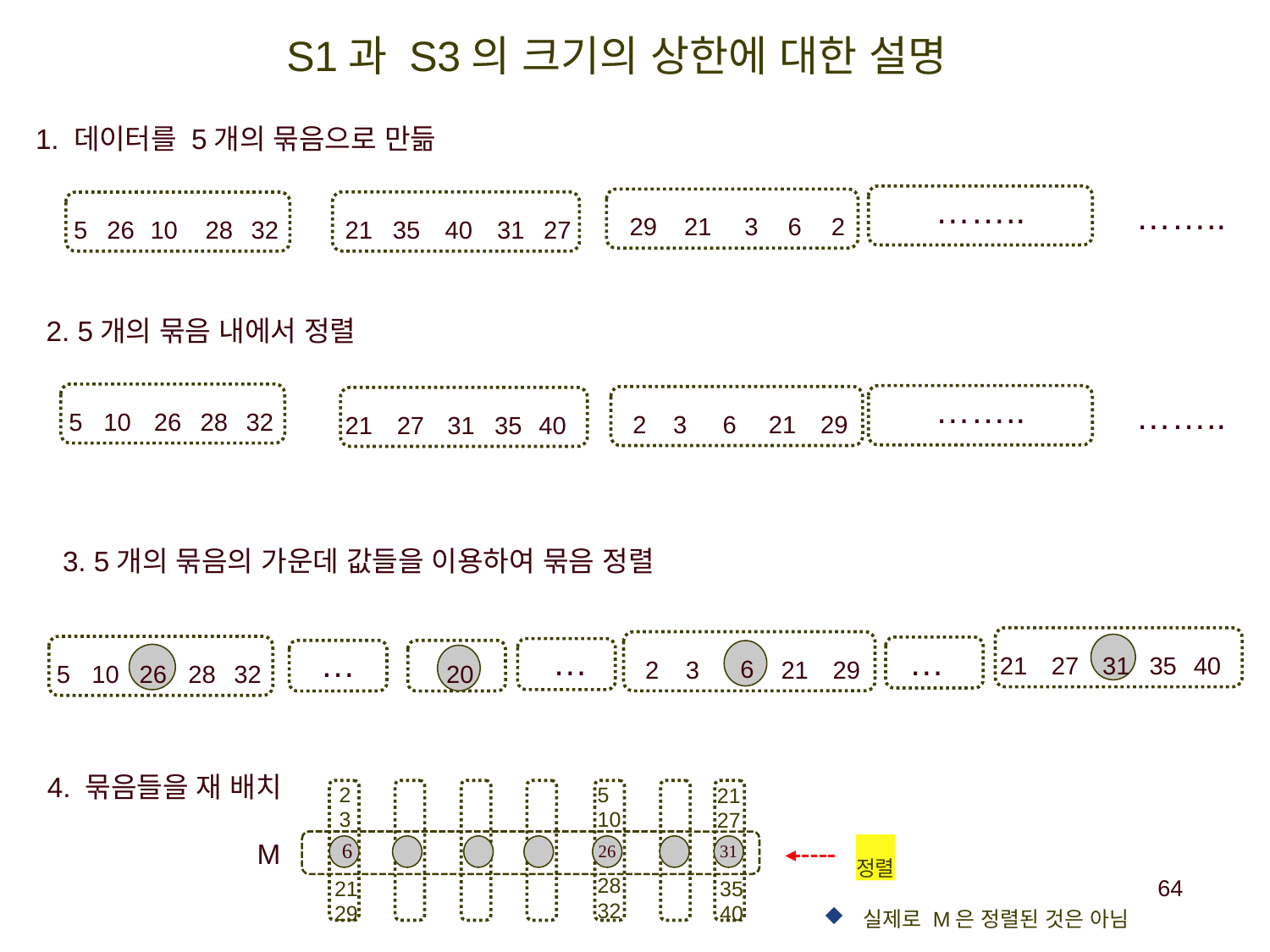

S1과 S3의 크기의 상한에 대한 설명
1. 데이터를 5개의 묶음으로 만듦
……..
……..

29
21
3
6
2

5
26
10
28
32

21

35
40
31
27
2. 5개의 묶음 내에서 정렬
……..
5

10
26
28
32
……..

2
3
6
21
29
21

27
31
35
40
3. 5개의 묶음의 가운데 값들을 이용하여 묶음 정렬
31
21

27
35
40
…
…
6

2
3
21
29
…
…

26
5

10
28
32

20

4. 묶음들을 재 배치
2
3
5
10
21
27
M

정렬

6

26

31
64
28
32
21
29
35
40
실제로 M은 정렬된 것은 아님